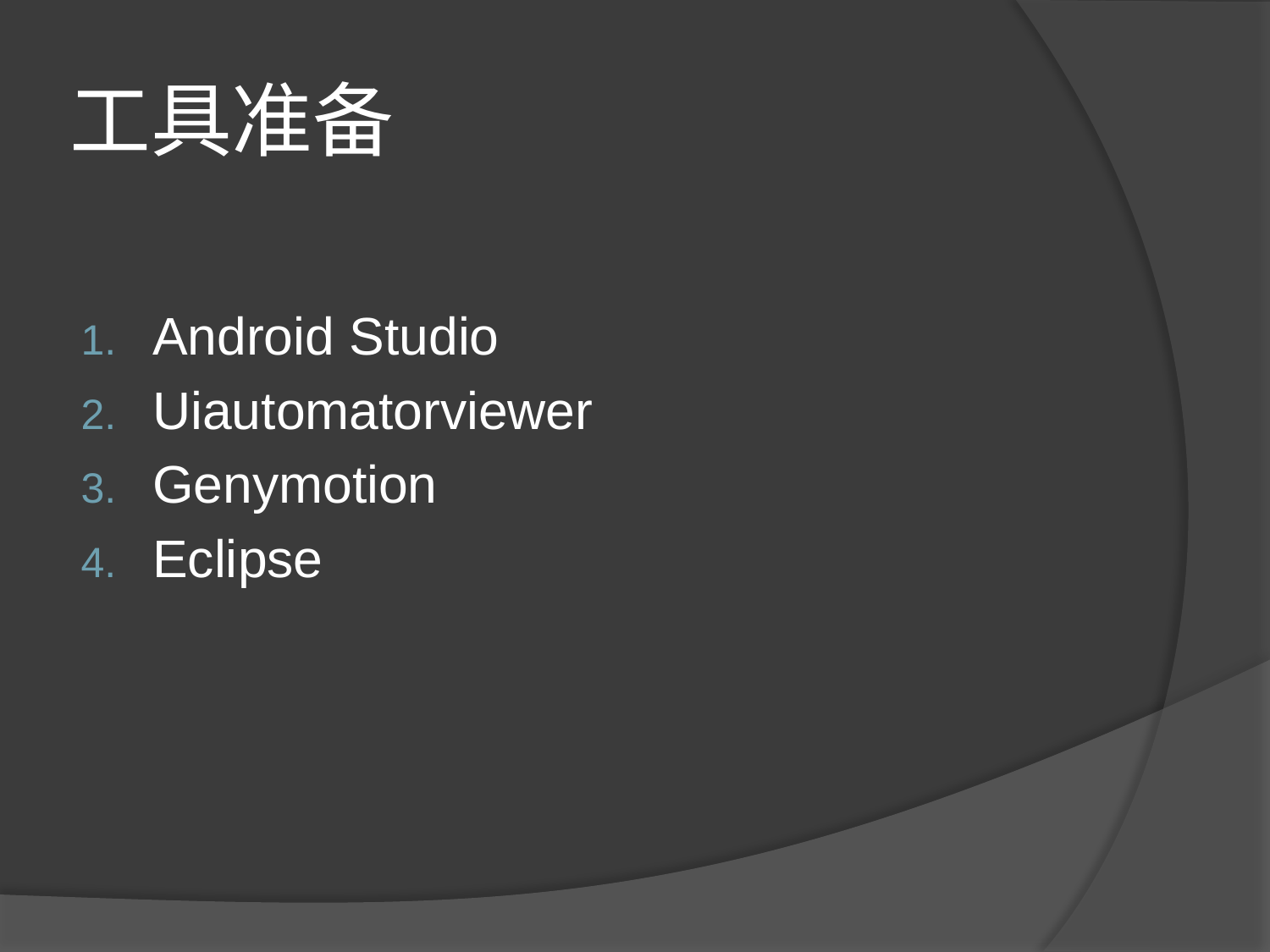

# 工具准备

Android Studio
Uiautomatorviewer
Genymotion
Eclipse